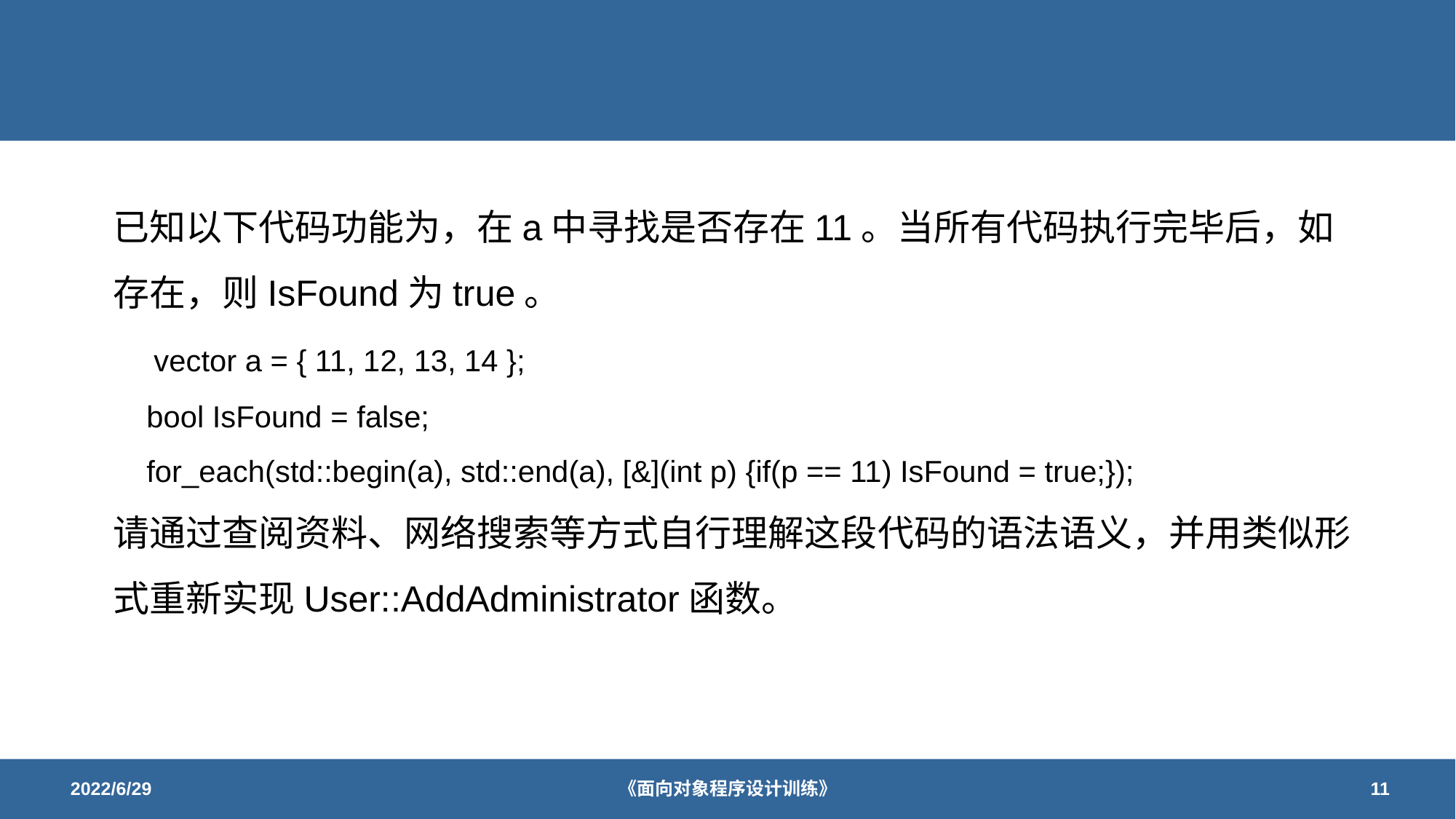

#
已知以下代码功能为，在a中寻找是否存在11。当所有代码执行完毕后，如存在，则IsFound为true。
    vector a = { 11, 12, 13, 14 };
    bool IsFound = false;
    for_each(std::begin(a), std::end(a), [&](int p) {if(p == 11) IsFound = true;});
请通过查阅资料、网络搜索等方式自行理解这段代码的语法语义，并用类似形式重新实现User::AddAdministrator函数。
2022/6/29
《面向对象程序设计训练》
11